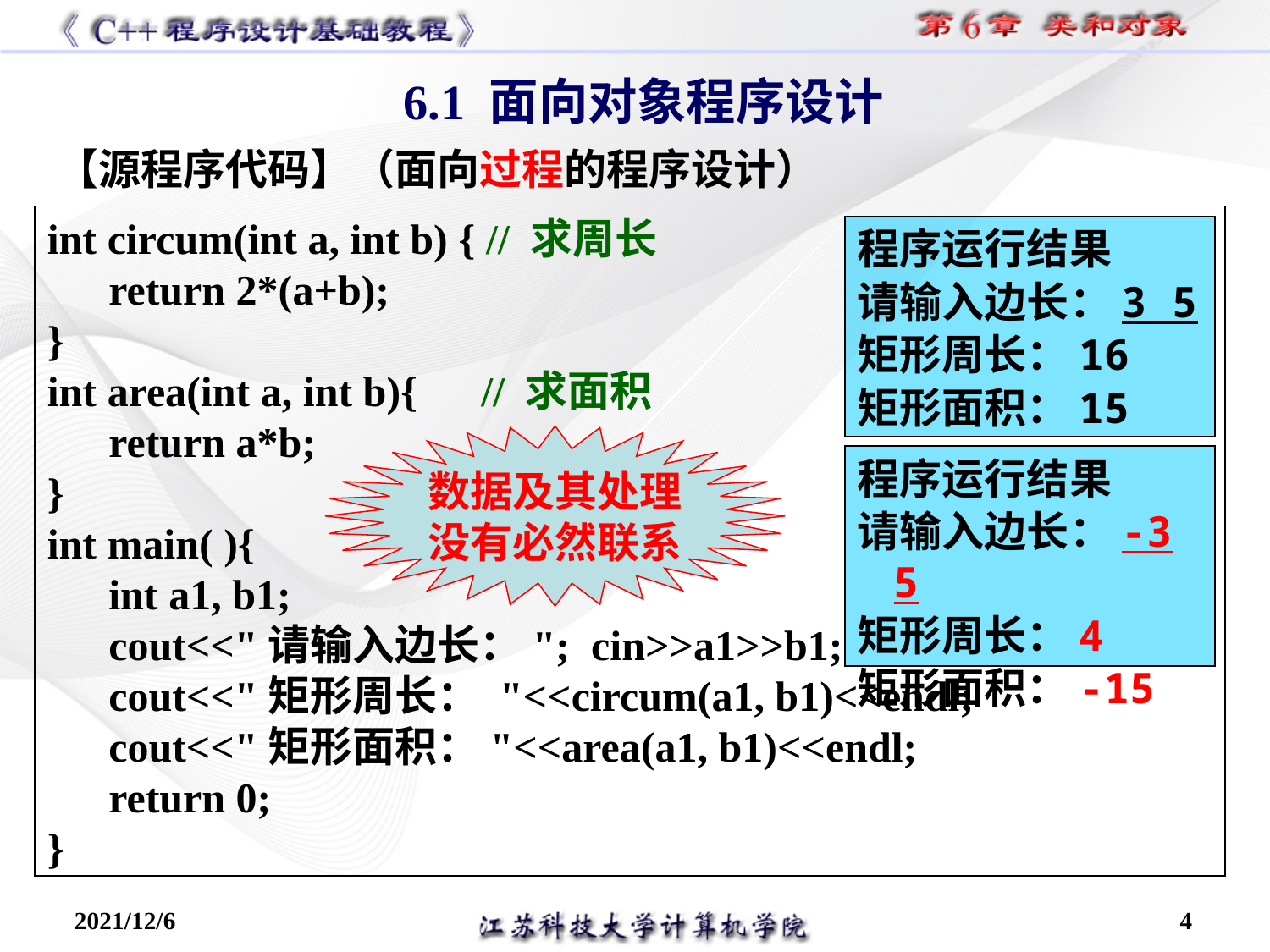

6.1 面向对象程序设计
【源程序代码】（面向过程的程序设计）
int circum(int a, int b) { // 求周长
return 2*(a+b);
}
int area(int a, int b){      // 求面积
return a*b;
}
int main( ){
int a1, b1;
cout<<"请输入边长：";  cin>>a1>>b1;
cout<<"矩形周长： "<<circum(a1, b1)<<endl;
cout<<"矩形面积："<<area(a1, b1)<<endl;
return 0;
}
程序运行结果
请输入边长：3 5
矩形周长：16
矩形面积：15
数据及其处理
没有必然联系
程序运行结果
请输入边长：-3 5
矩形周长：4
矩形面积：-15